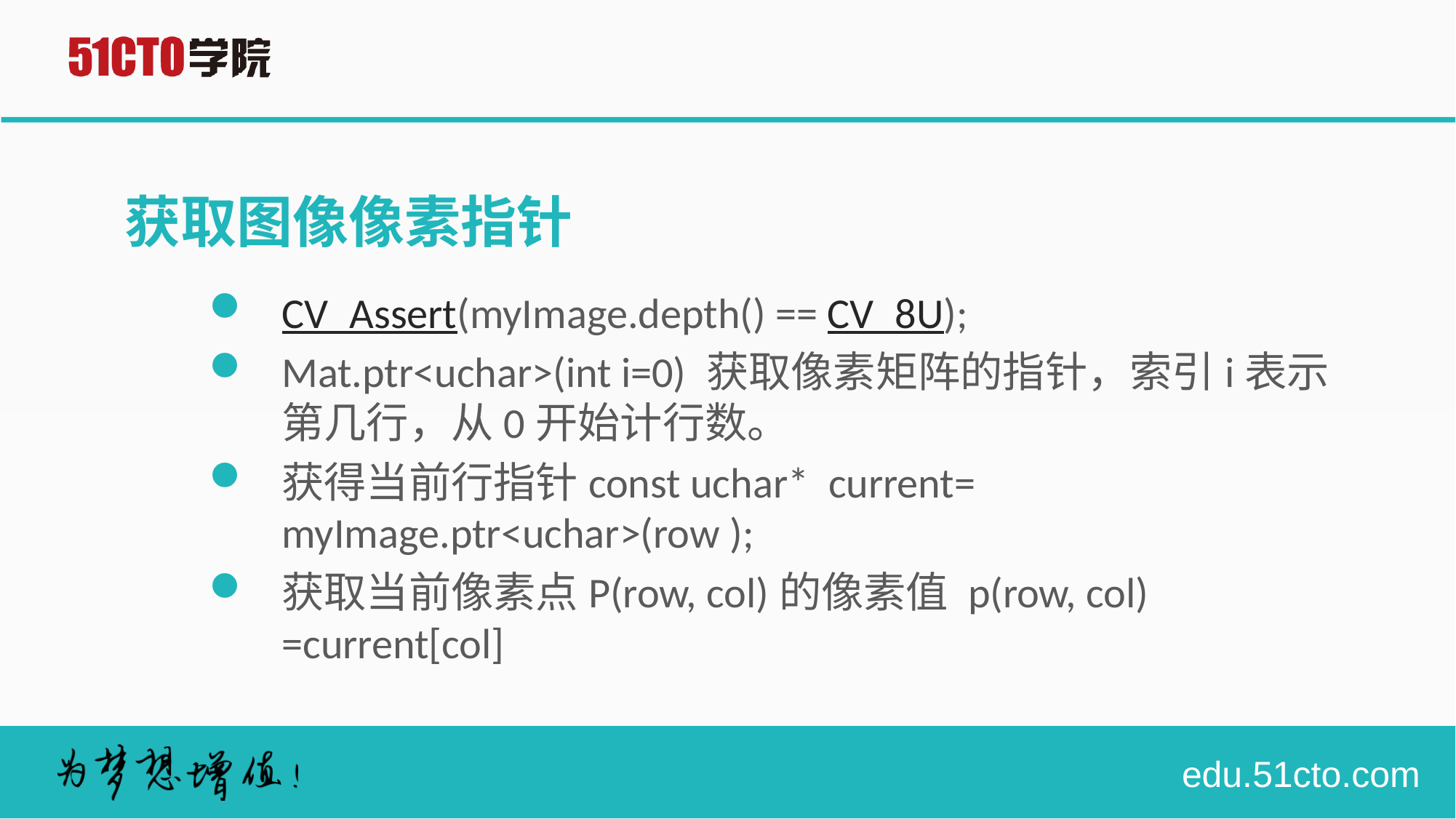

# 获取图像像素指针
CV_Assert(myImage.depth() == CV_8U);
Mat.ptr<uchar>(int i=0) 获取像素矩阵的指针，索引i表示第几行，从0开始计行数。
获得当前行指针const uchar*  current= myImage.ptr<uchar>(row );
获取当前像素点P(row, col)的像素值 p(row, col) =current[col]